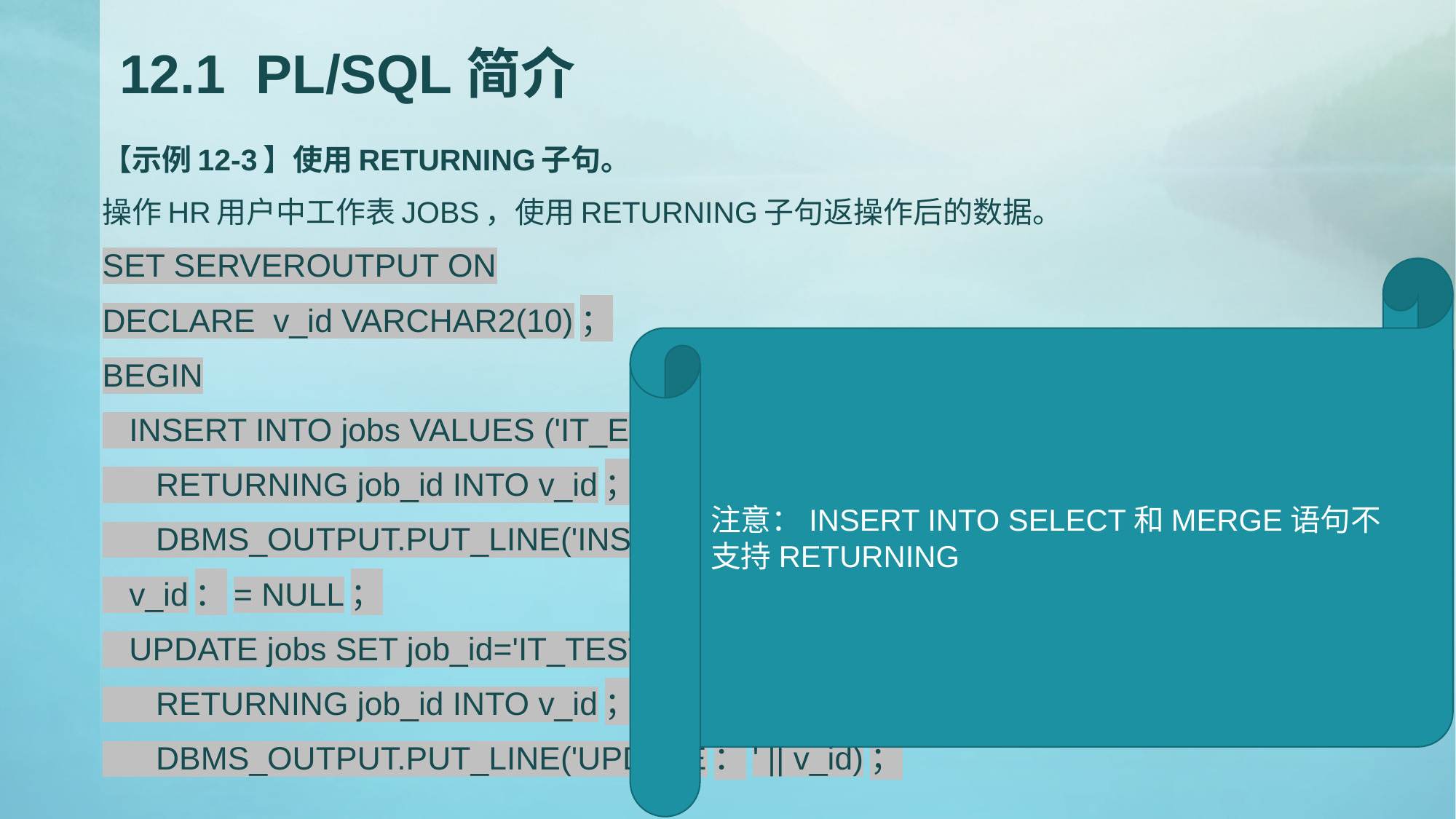

# 12.1  PL/SQL简介
【示例12-3】使用RETURNING子句。
操作HR用户中工作表JOBS，使用RETURNING子句返操作后的数据。
SET SERVEROUTPUT ON
DECLARE  v_id VARCHAR2(10)；
BEGIN
   INSERT INTO jobs VALUES ('IT_EXPL'，'Programmer Test'，5000，12000)
      RETURNING job_id INTO v_id；
      DBMS_OUTPUT.PUT_LINE('INSERT：' || v_id)；
   v_id：= NULL；
   UPDATE jobs SET job_id='IT_TEST' WHERE job_id='IT_EXPL'
      RETURNING job_id INTO v_id；
      DBMS_OUTPUT.PUT_LINE('UPDATE：' || v_id)；
注意：INSERT INTO SELECT和MERGE语句不支持RETURNING